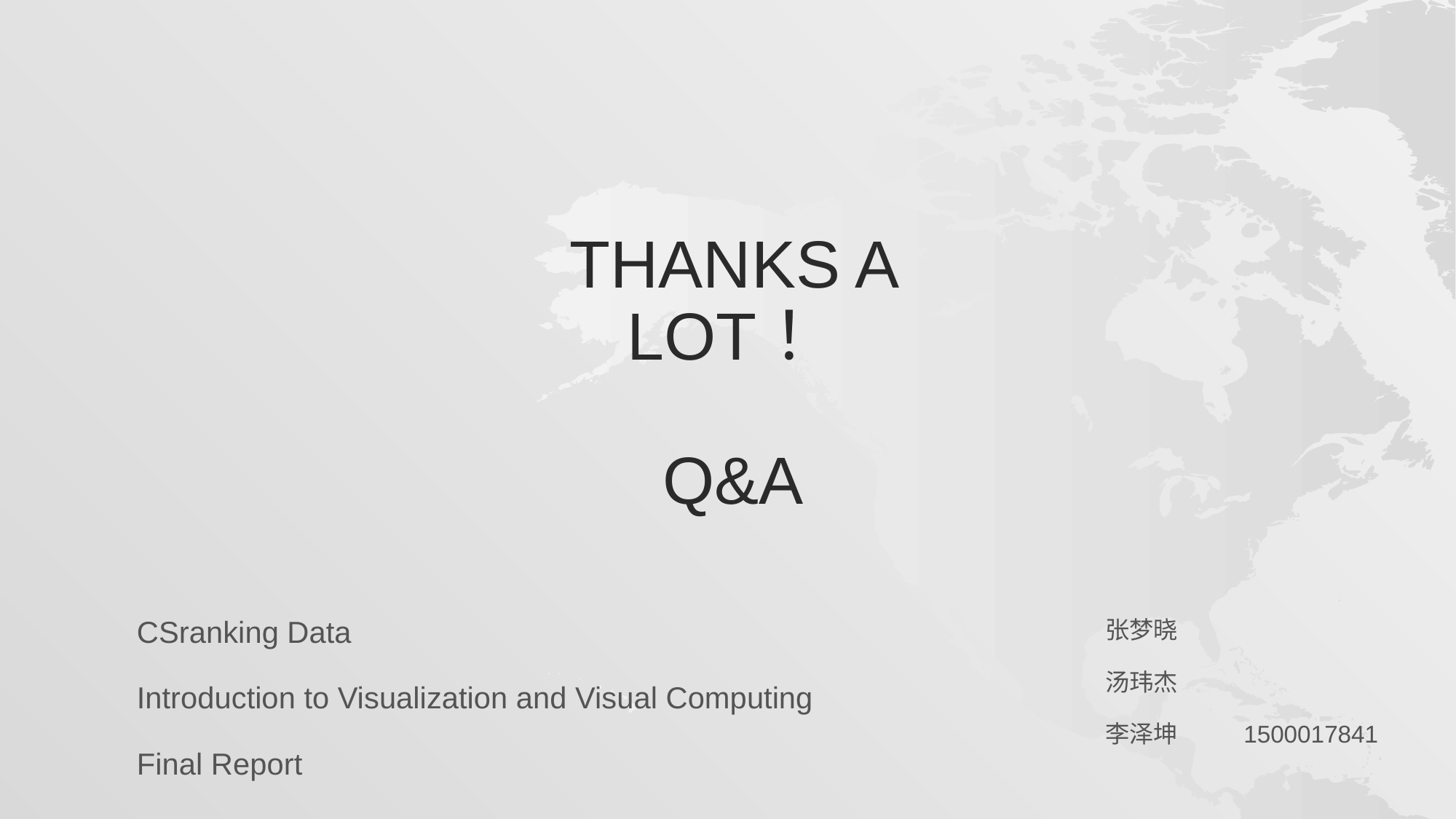

# Thanks A Lot！ Q&A
CSranking Data

Introduction to Visualization and Visual Computing

Final Report
张梦晓

汤玮杰

李泽坤           1500017841